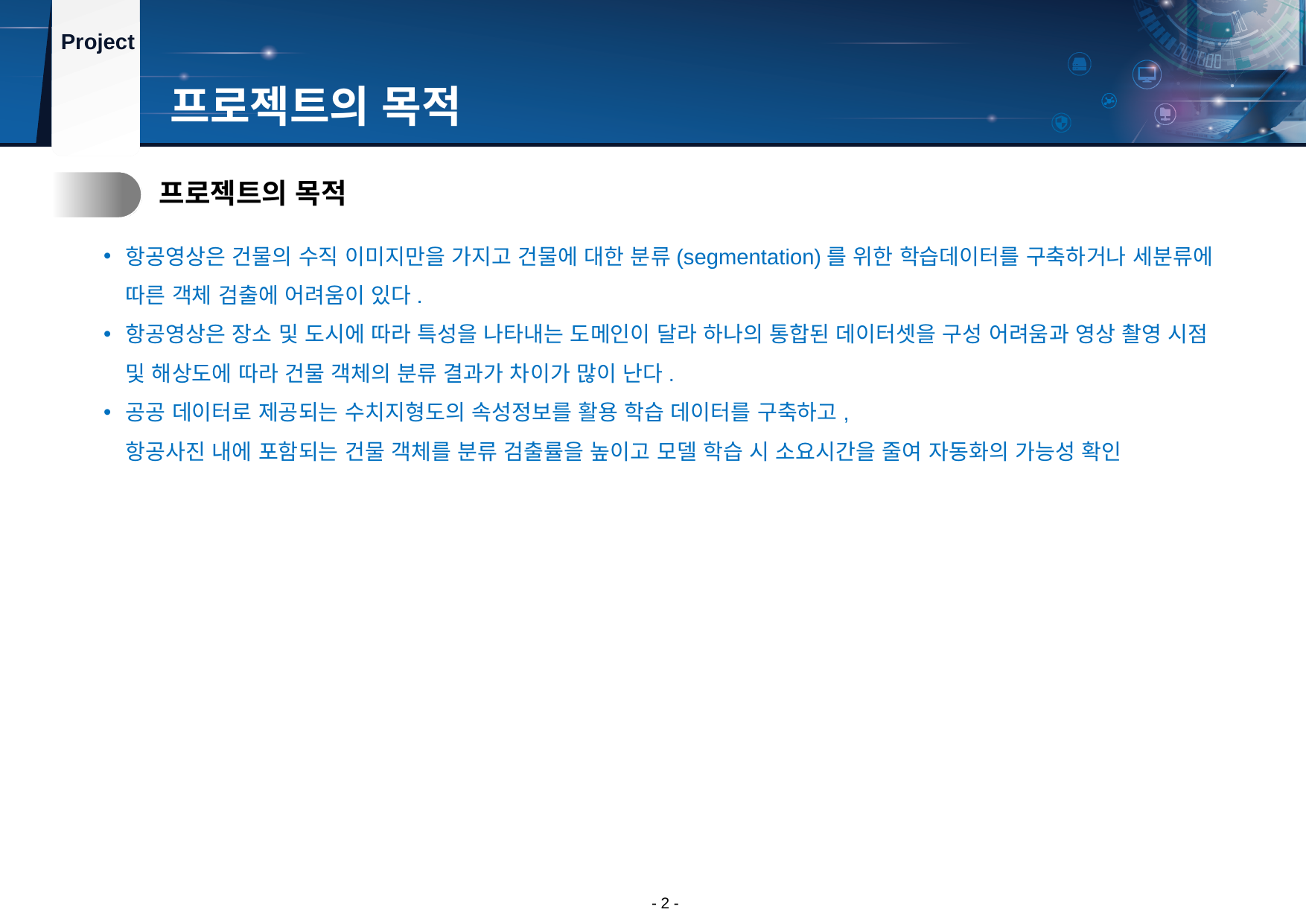

프로젝트의 목적

1.
프로젝트의 목적
항공영상은 건물의 수직 이미지만을 가지고 건물에 대한 분류(segmentation)를 위한 학습데이터를 구축하거나 세분류에 따른 객체 검출에 어려움이 있다.
항공영상은 장소 및 도시에 따라 특성을 나타내는 도메인이 달라 하나의 통합된 데이터셋을 구성 어려움과 영상 촬영 시점 및 해상도에 따라 건물 객체의 분류 결과가 차이가 많이 난다.
공공 데이터로 제공되는 수치지형도의 속성정보를 활용 학습 데이터를 구축하고,
항공사진 내에 포함되는 건물 객체를 분류 검출률을 높이고 모델 학습 시 소요시간을 줄여 자동화의 가능성 확인
- 2 -